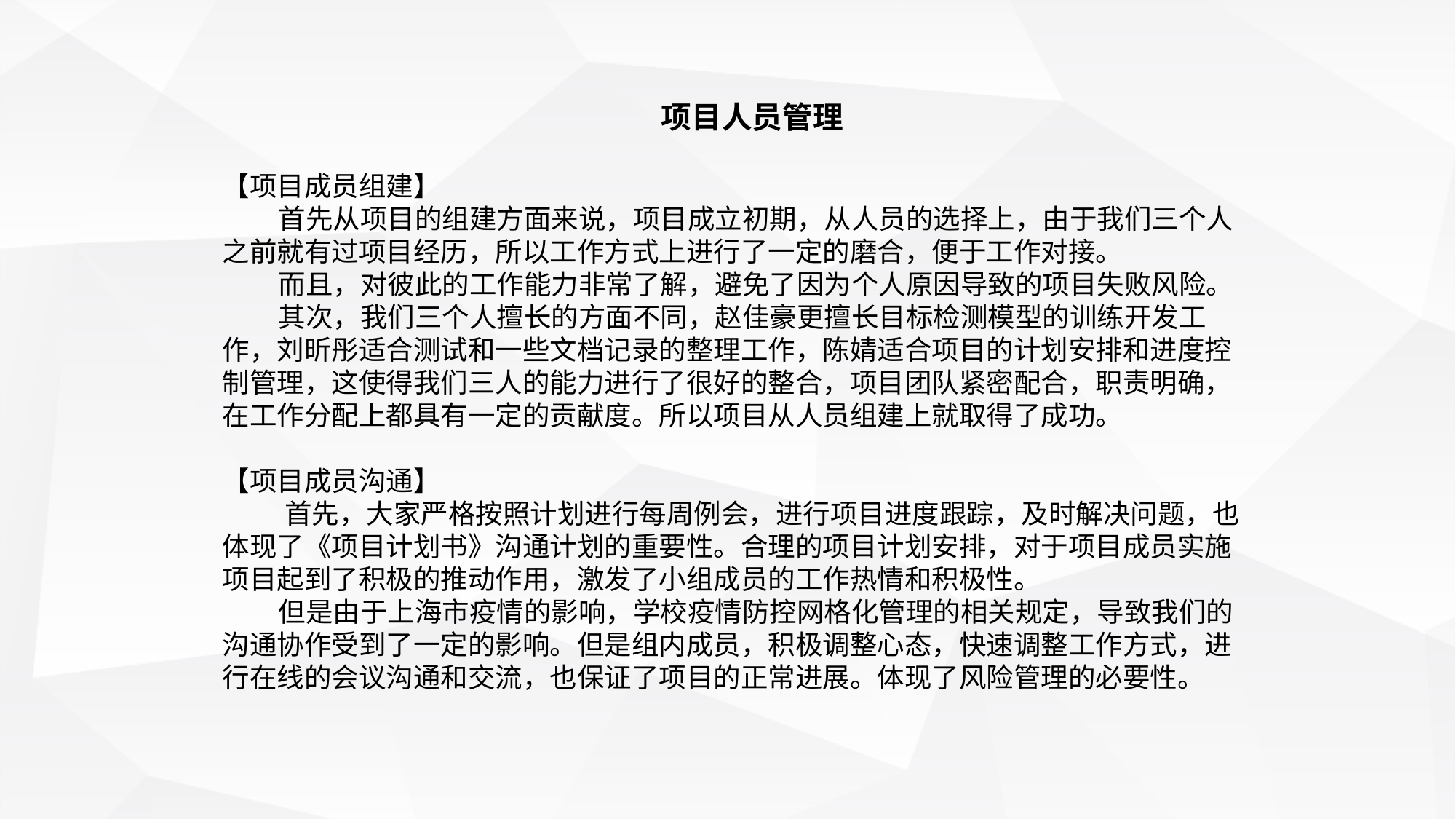

项目人员管理
【项目成员组建】
        首先从项目的组建方面来说，项目成立初期，从人员的选择上，由于我们三个人之前就有过项目经历，所以工作方式上进行了一定的磨合，便于工作对接。
        而且，对彼此的工作能力非常了解，避免了因为个人原因导致的项目失败风险。
        其次，我们三个人擅长的方面不同，赵佳豪更擅长目标检测模型的训练开发工作，刘昕彤适合测试和一些文档记录的整理工作，陈婧适合项目的计划安排和进度控制管理，这使得我们三人的能力进行了很好的整合，项目团队紧密配合，职责明确，在工作分配上都具有一定的贡献度。所以项目从人员组建上就取得了成功。

【项目成员沟通】
         首先，大家严格按照计划进行每周例会，进行项目进度跟踪，及时解决问题，也体现了《项目计划书》沟通计划的重要性。合理的项目计划安排，对于项目成员实施项目起到了积极的推动作用，激发了小组成员的工作热情和积极性。
        但是由于上海市疫情的影响，学校疫情防控网格化管理的相关规定，导致我们的沟通协作受到了一定的影响。但是组内成员，积极调整心态，快速调整工作方式，进行在线的会议沟通和交流，也保证了项目的正常进展。体现了风险管理的必要性。